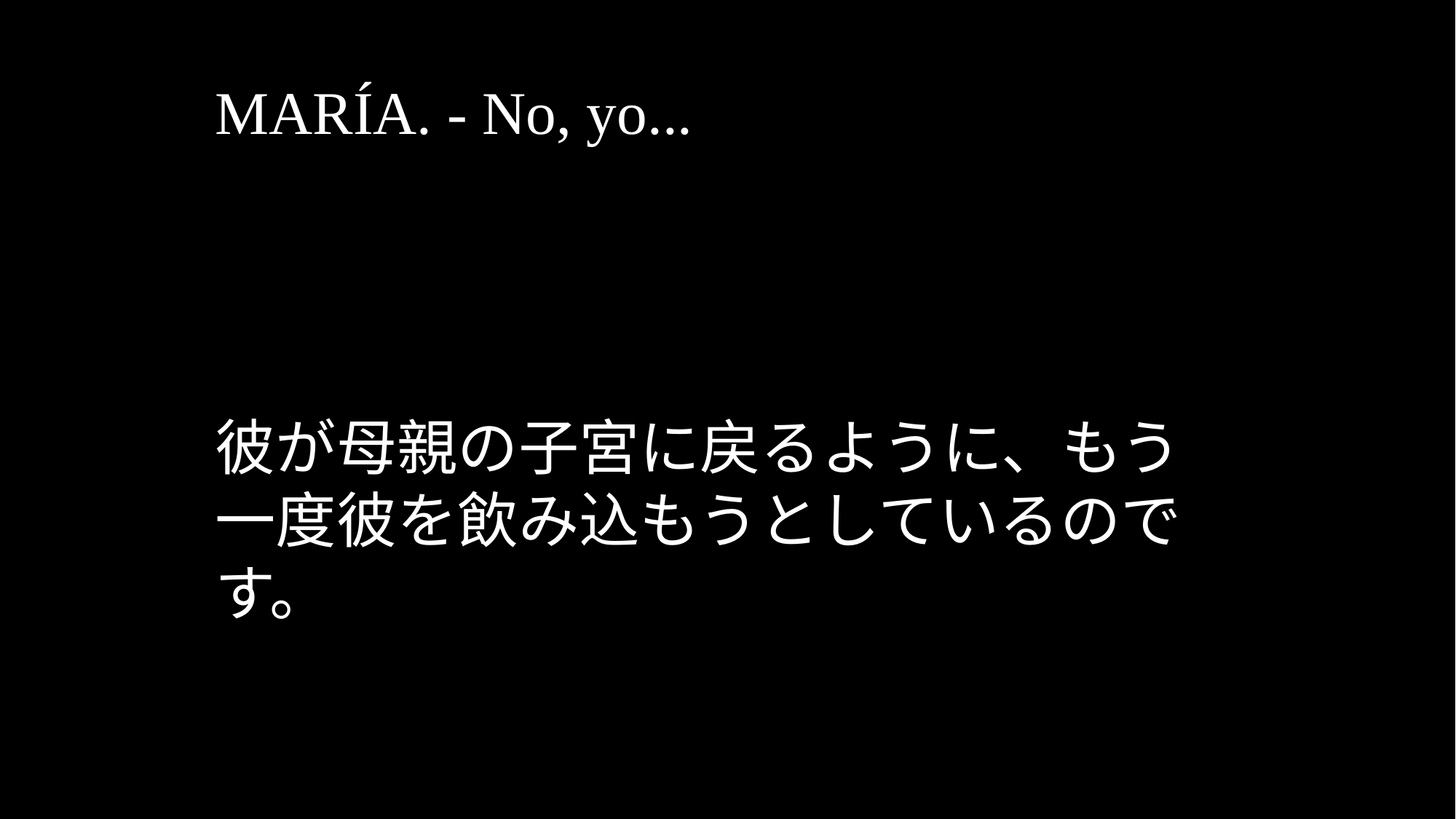

MARÍA. - No, yo...

彼が母親の子宮に戻るように、もう一度彼を飲み込もうとしているのです。